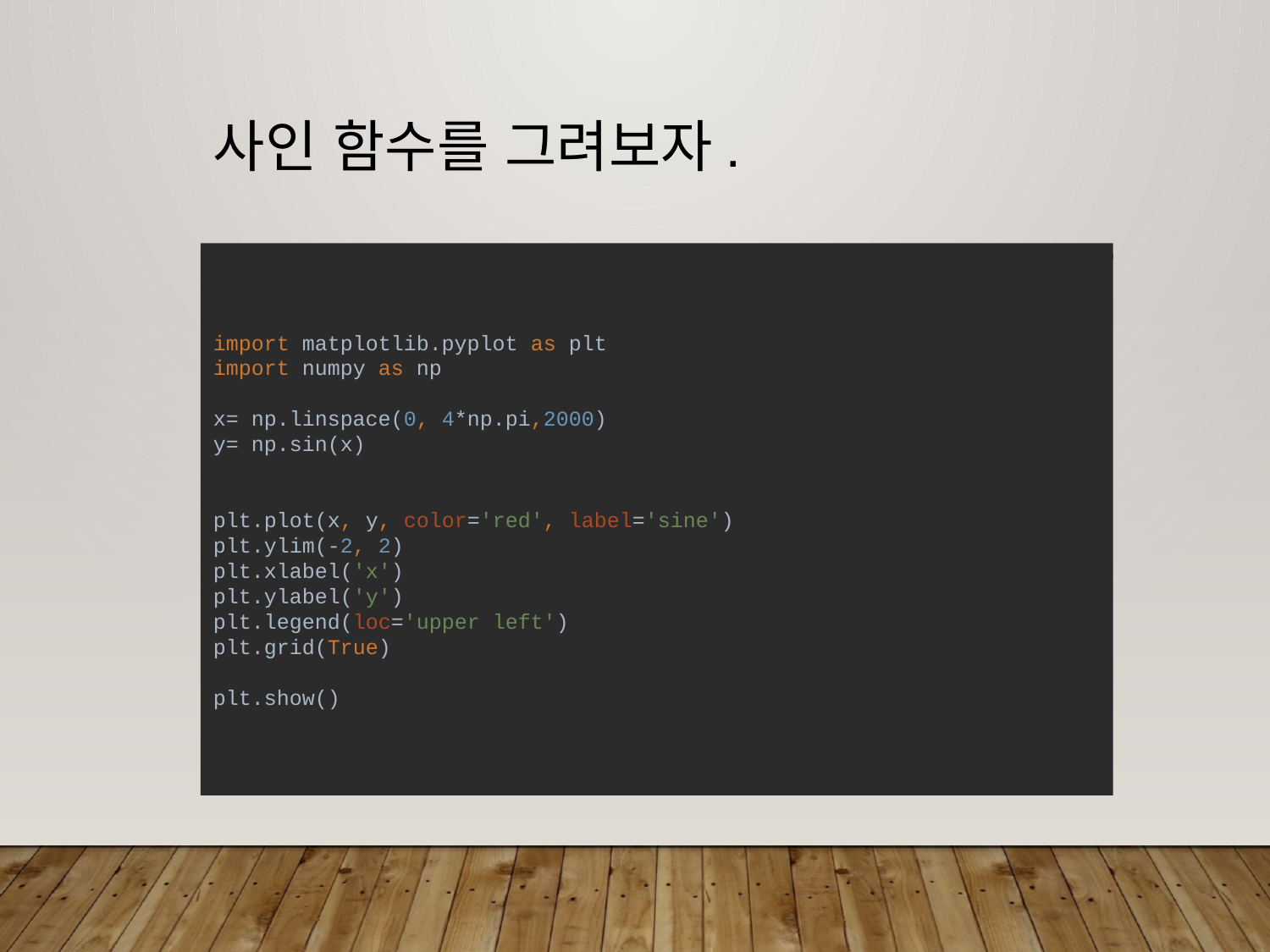

# 사인 함수를 그려보자.
import matplotlib.pyplot as plt
import numpy as np
x= np.linspace(0, 4*np.pi,2000)
y= np.sin(x)
plt.plot(x, y, color='red', label='sine')
plt.ylim(-2, 2)
plt.xlabel('x')
plt.ylabel('y')
plt.legend(loc='upper left')
plt.grid(True)
plt.show()